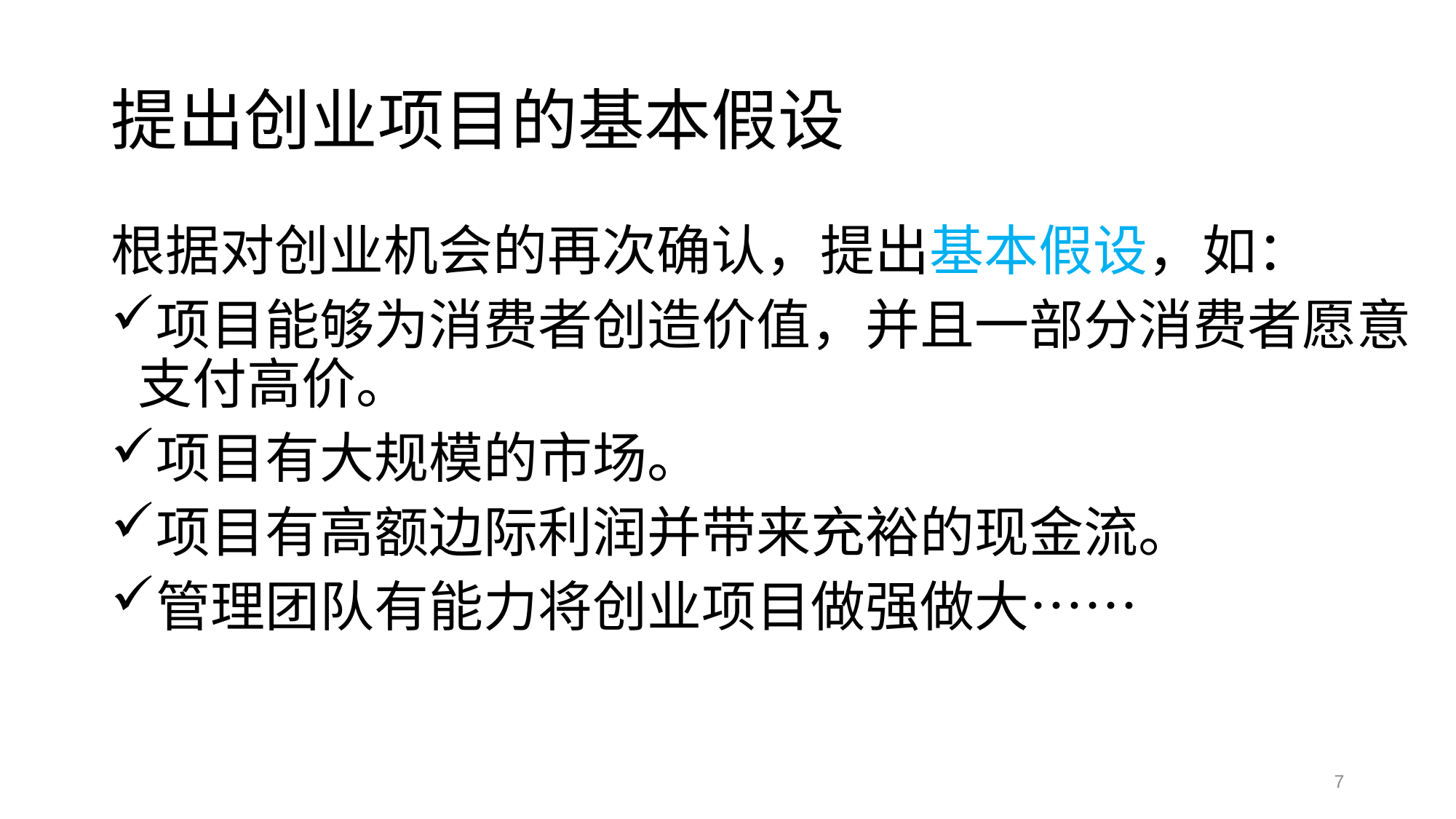

# 提出创业项目的基本假设
根据对创业机会的再次确认，提出基本假设，如：
项目能够为消费者创造价值，并且一部分消费者愿意支付高价。
项目有大规模的市场。
项目有高额边际利润并带来充裕的现金流。
管理团队有能力将创业项目做强做大……

7